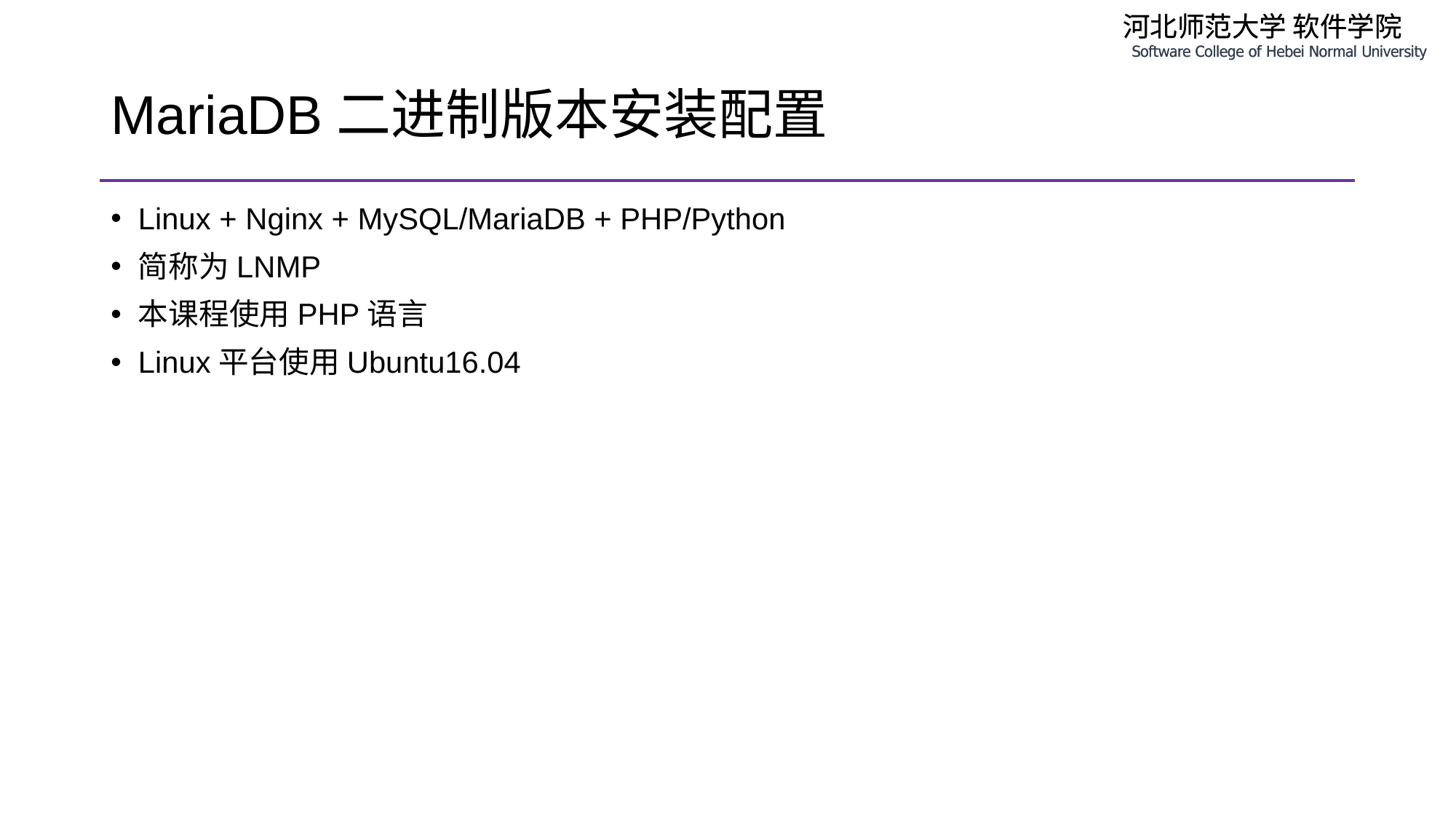

# MariaDB二进制版本安装配置
Linux + Nginx + MySQL/MariaDB + PHP/Python
简称为LNMP
本课程使用PHP语言
Linux平台使用Ubuntu16.04